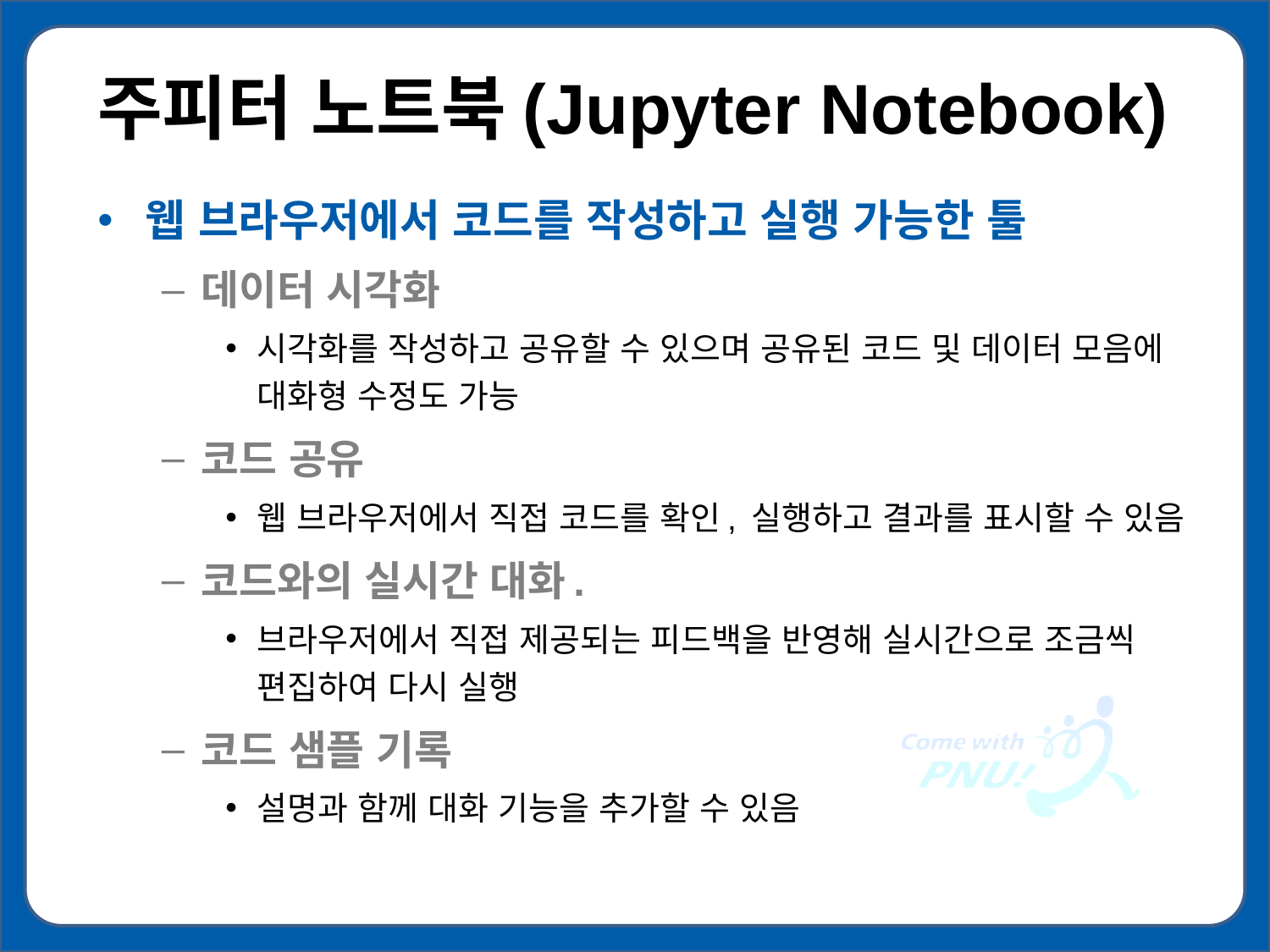

# 주피터 노트북(Jupyter Notebook)
웹 브라우저에서 코드를 작성하고 실행 가능한 툴
데이터 시각화
시각화를 작성하고 공유할 수 있으며 공유된 코드 및 데이터 모음에 대화형 수정도 가능
코드 공유
웹 브라우저에서 직접 코드를 확인, 실행하고 결과를 표시할 수 있음
코드와의 실시간 대화.
브라우저에서 직접 제공되는 피드백을 반영해 실시간으로 조금씩 편집하여 다시 실행
코드 샘플 기록
설명과 함께 대화 기능을 추가할 수 있음